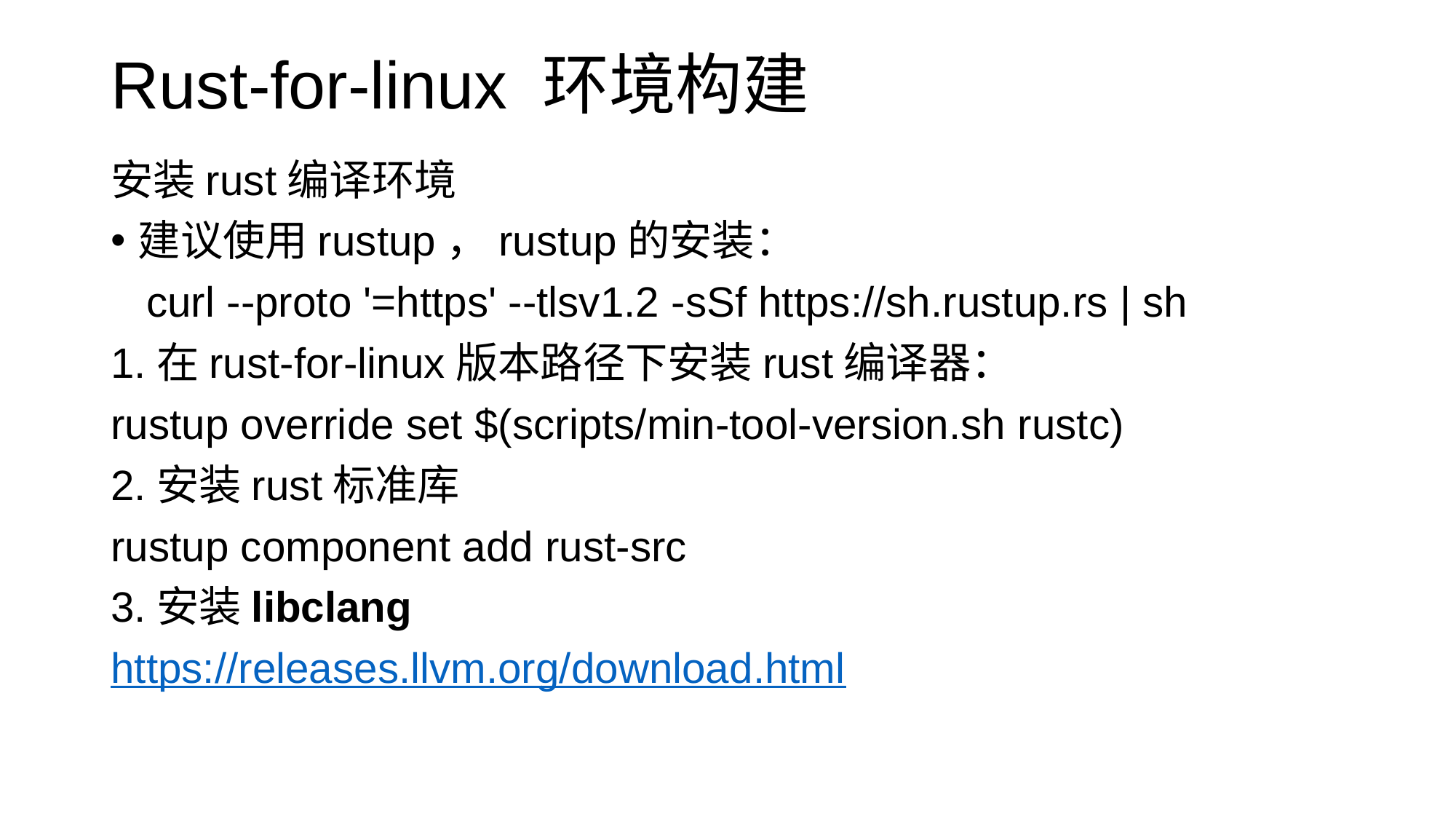

# Rust-for-linux 环境构建
安装rust编译环境
建议使用rustup，rustup的安装：
   curl --proto '=https' --tlsv1.2 -sSf https://sh.rustup.rs | sh
1.在rust-for-linux版本路径下安装rust编译器：
rustup override set $(scripts/min-tool-version.sh rustc)
2.安装rust标准库
rustup component add rust-src
3.安装libclang
https://releases.llvm.org/download.html